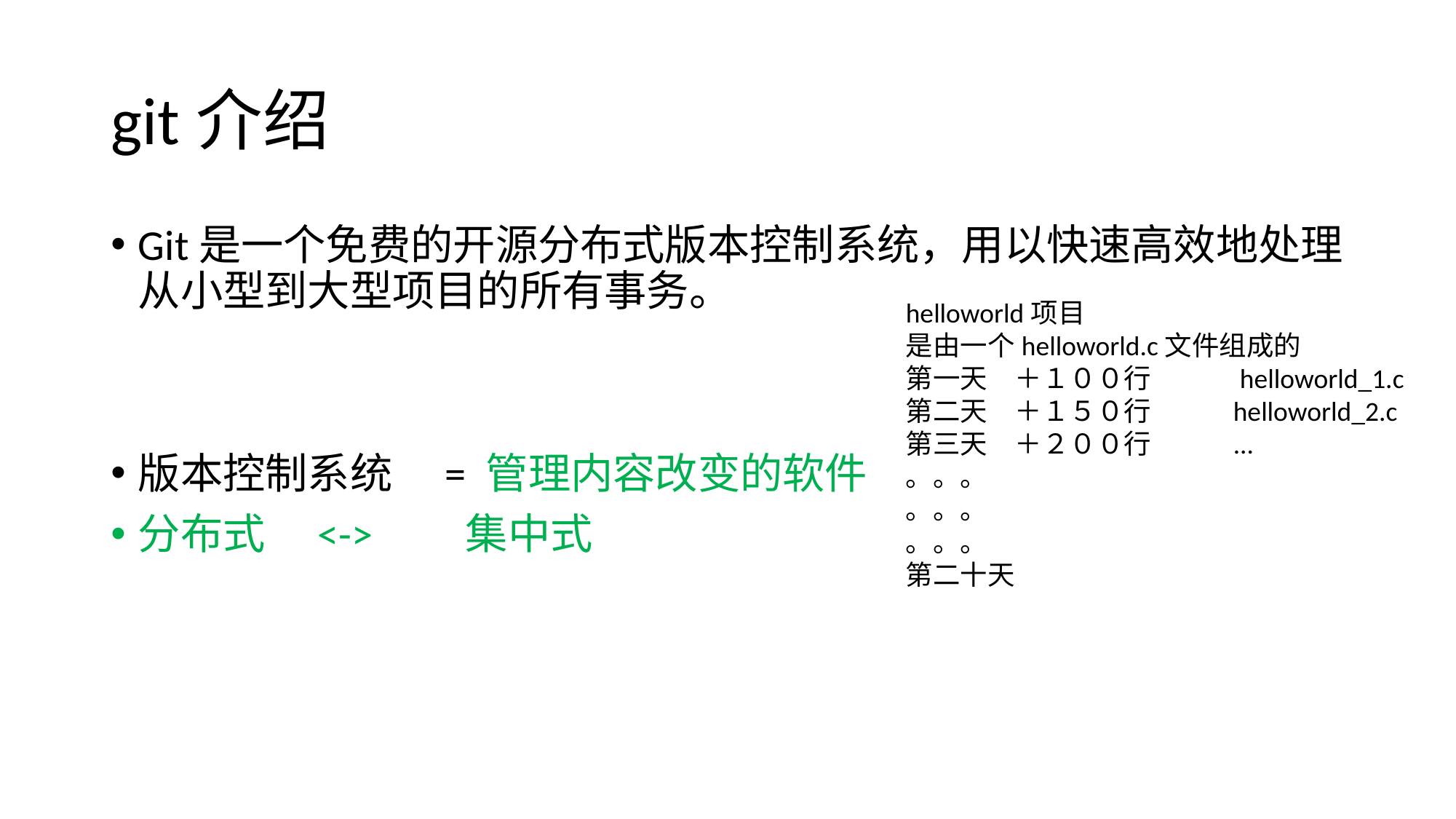

# git介绍
Git是一个免费的开源分布式版本控制系统，用以快速高效地处理从小型到大型项目的所有事务。

版本控制系统　= 管理内容改变的软件
分布式　<->	集中式

helloworld项目
是由一个helloworld.c文件组成的
第一天　＋１００行　　　helloworld_1.c
第二天　＋１５０行 	helloworld_2.c
第三天　＋２００行	...
。。。
。。。
。。。
第二十天